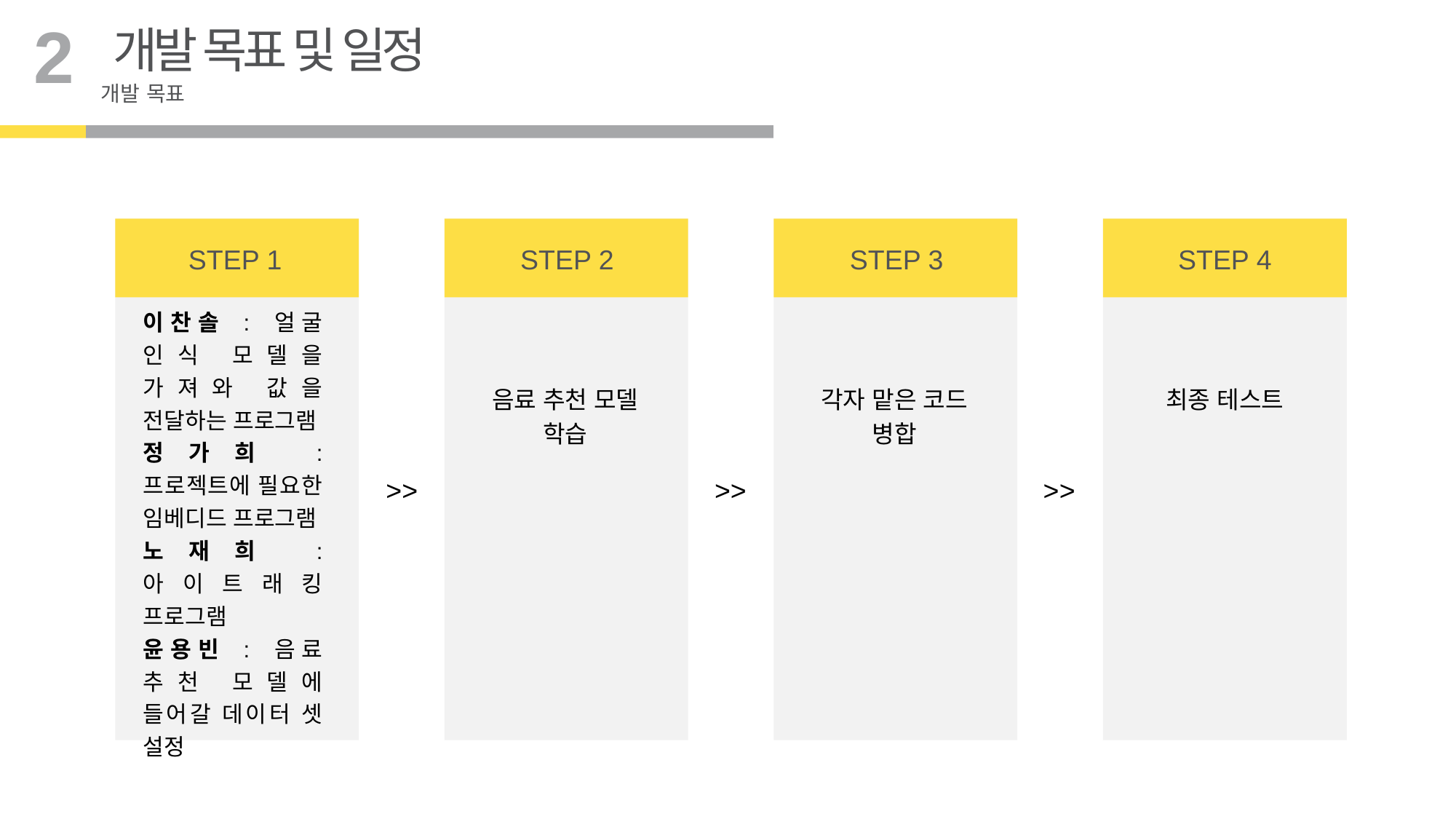

2
개발 목표 및 일정
개발 목표

STEP 1
STEP 2
STEP 3
STEP 4
이찬솔 : 얼굴 인식 모델을 가져와 값을 전달하는 프로그램
정가희 : 프로젝트에 필요한 임베디드 프로그램
노재희 : 아이트래킹 프로그램
윤용빈 : 음료 추천 모델에 들어갈 데이터 셋 설정
음료 추천 모델 학습
각자 맡은 코드 병합
최종 테스트
>>
>>
>>